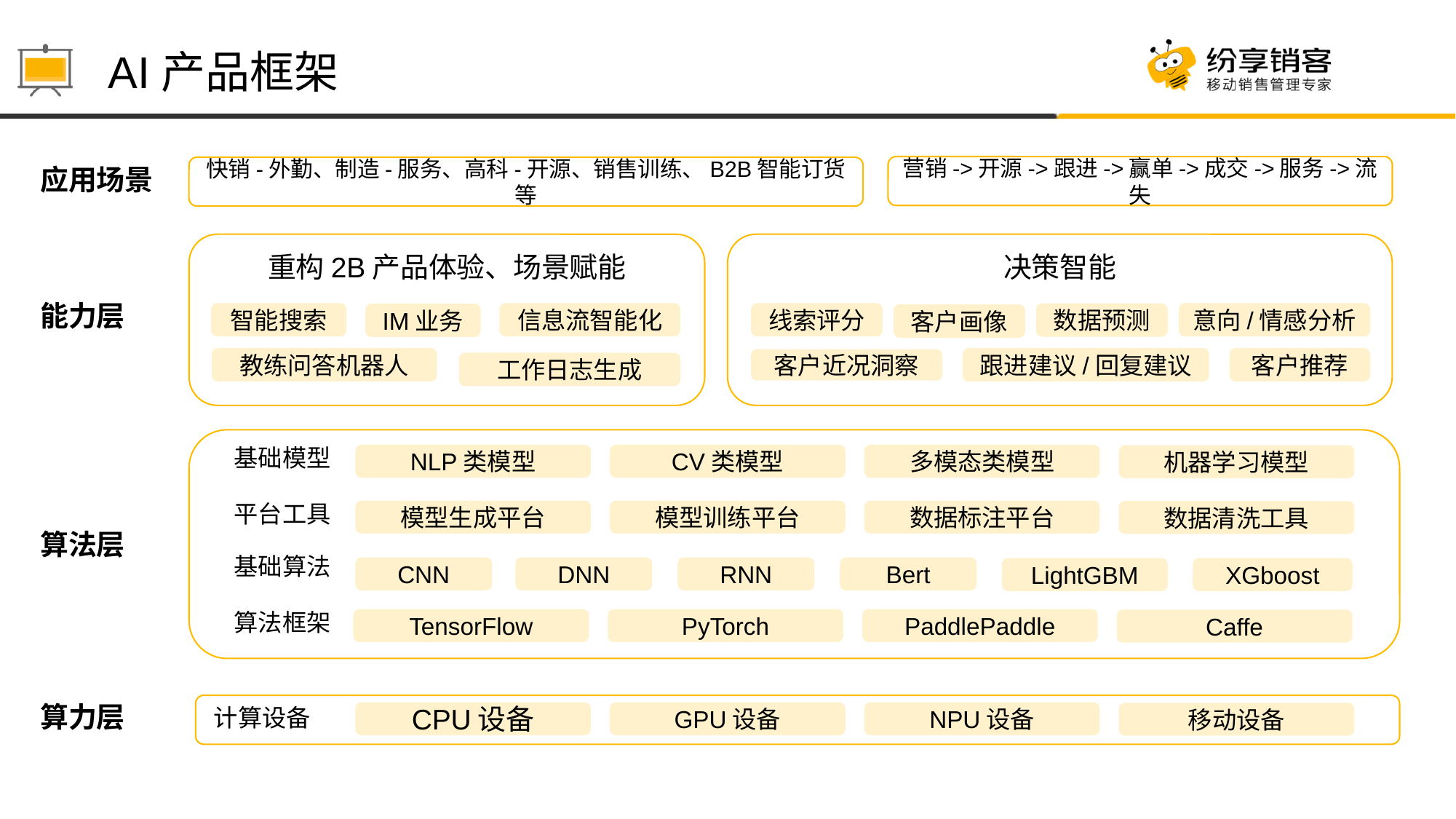

# AI产品框架
应用场景
营销->开源->跟进->赢单->成交->服务->流失
快销-外勤、制造-服务、高科-开源、销售训练、B2B智能订货等
重构2B产品体验、场景赋能

决策智能

能力层
线索评分
意向/情感分析
数据预测
客户画像
跟进建议/回复建议
客户推荐
客户近况洞察
智能搜索
信息流智能化
IM业务
教练问答机器人
工作日志生成

基础模型
NLP类模型
CV类模型
多模态类模型
机器学习模型
平台工具
模型生成平台
模型训练平台
数据标注平台
数据清洗工具
算法层
基础算法
CNN
DNN
RNN
Bert
LightGBM
XGboost
算法框架
TensorFlow
PyTorch
PaddlePaddle
Caffe
算力层

计算设备
CPU设备
GPU设备
NPU设备
移动设备